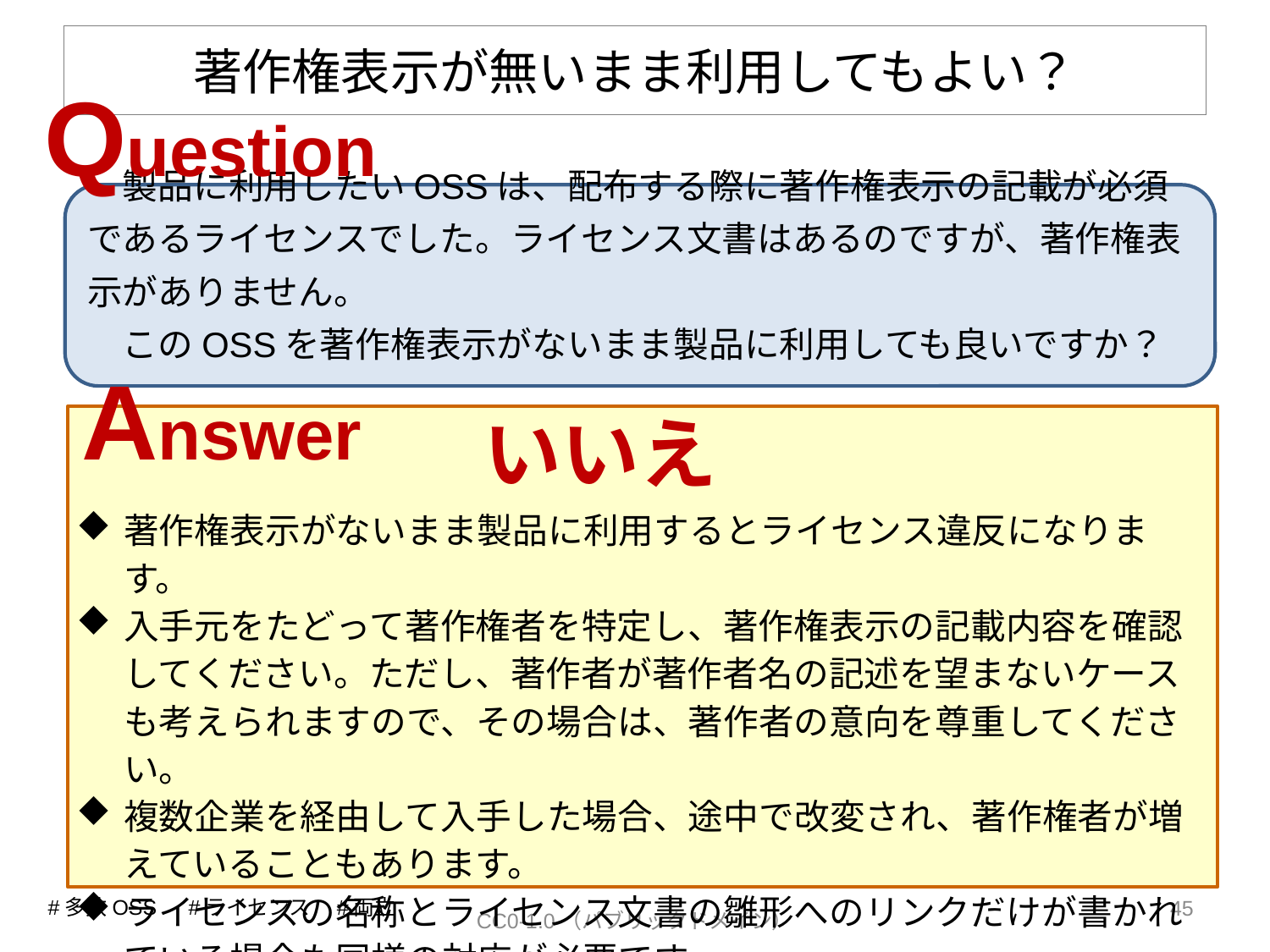

# 著作権表示が無いまま利用してもよい？
Question
　製品に利用したいOSSは、配布する際に著作権表示の記載が必須であるライセンスでした。ライセンス文書はあるのですが、著作権表示がありません。
　このOSSを著作権表示がないまま製品に利用しても良いですか？

Answer
いいえ

著作権表示がないまま製品に利用するとライセンス違反になります。
入手元をたどって著作権者を特定し、著作権表示の記載内容を確認してください。ただし、著作者が著作者名の記述を望まないケースも考えられますので、その場合は、著作者の意向を尊重してください。
複数企業を経由して入手した場合、途中で改変され、著作権者が増えていることもあります。
ライセンスの名称とライセンス文書の雛形へのリンクだけが書かれている場合も同様の対応が必要です。
45
#多数OSS　#ライセンス　#両立
CC0-1.0（パブリックドメイン）